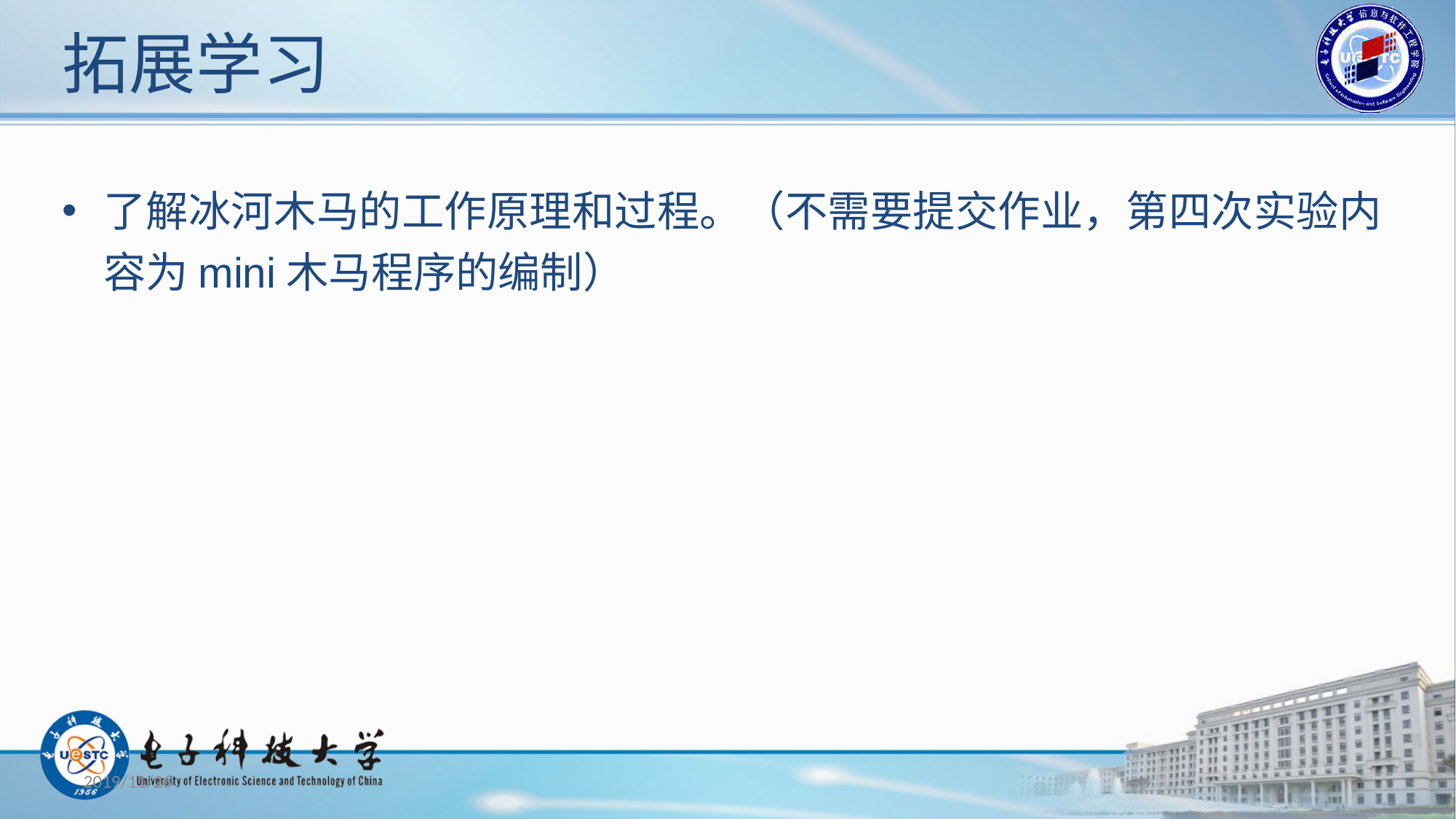

# 拓展学习
了解冰河木马的工作原理和过程。（不需要提交作业，第四次实验内容为mini木马程序的编制）
2019/11/26